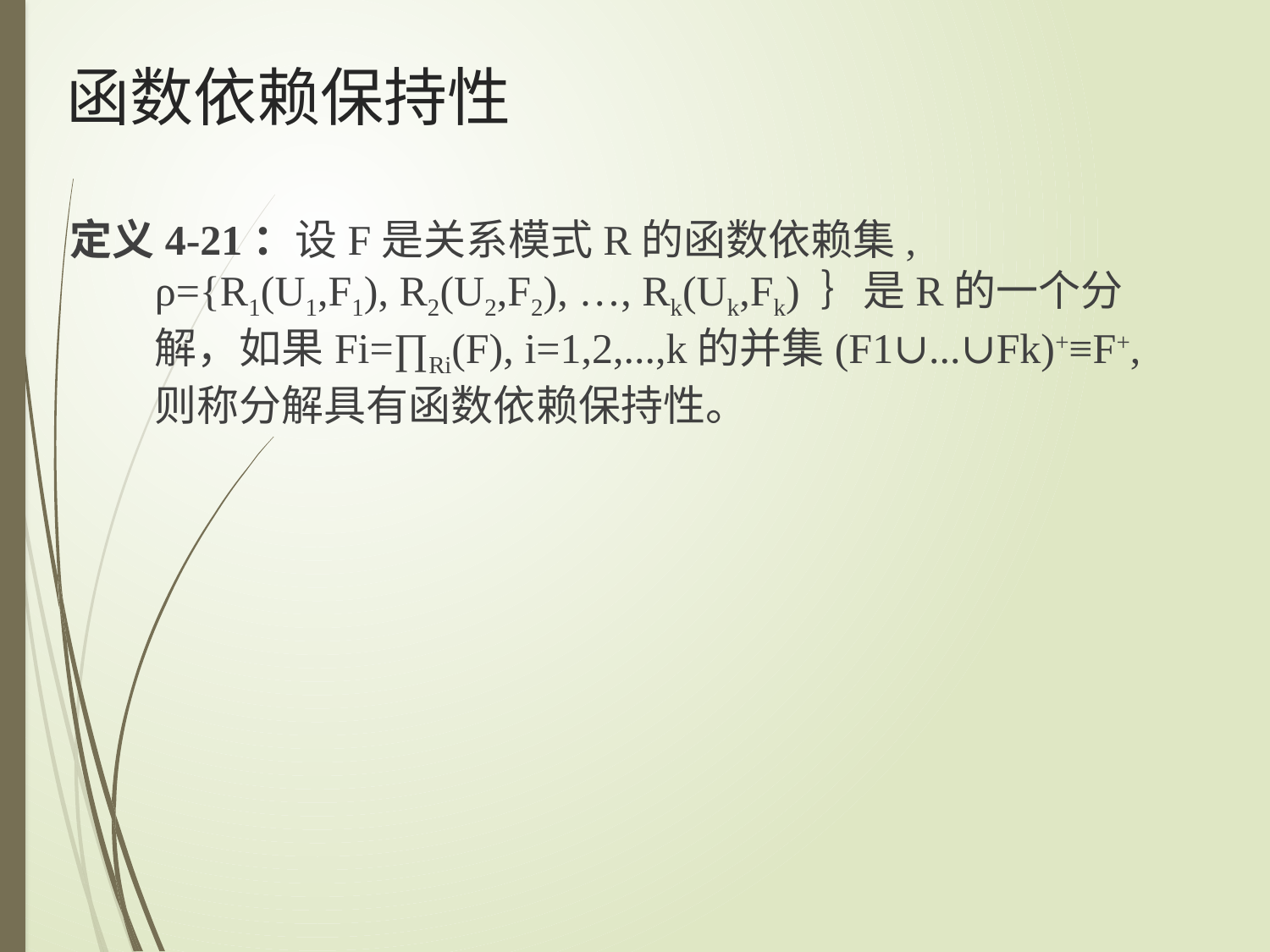

函数依赖保持性
定义4-21：设F是关系模式R的函数依赖集, ρ={R1(U1,F1), R2(U2,F2), …, Rk(Uk,Fk) ｝是R的一个分解，如果Fi=∏Ri(F), i=1,2,...,k的并集(F1∪...∪Fk)+≡F+,则称分解具有函数依赖保持性。